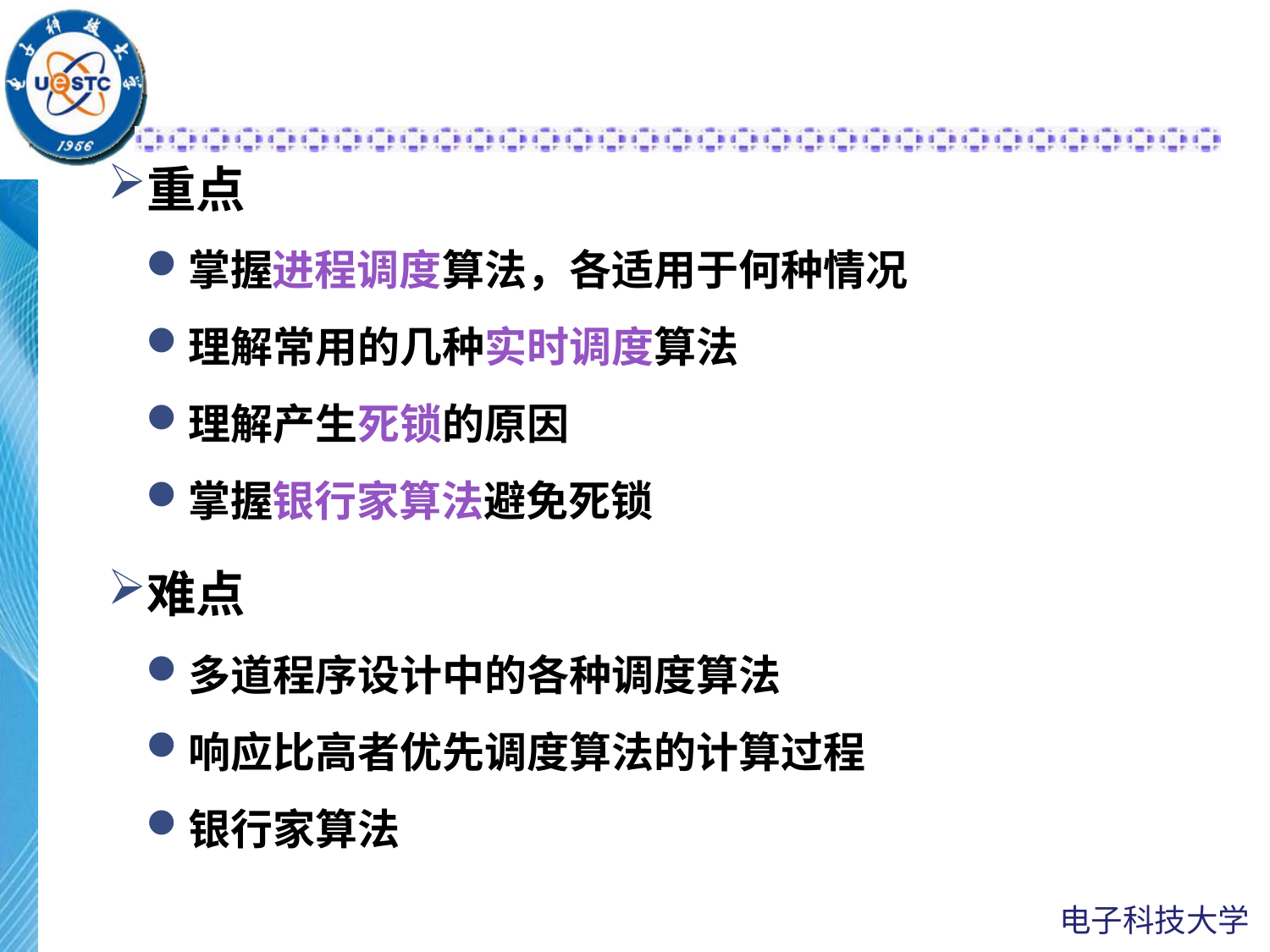

重点
掌握进程调度算法，各适用于何种情况
理解常用的几种实时调度算法
理解产生死锁的原因
掌握银行家算法避免死锁
难点
多道程序设计中的各种调度算法
响应比高者优先调度算法的计算过程
银行家算法